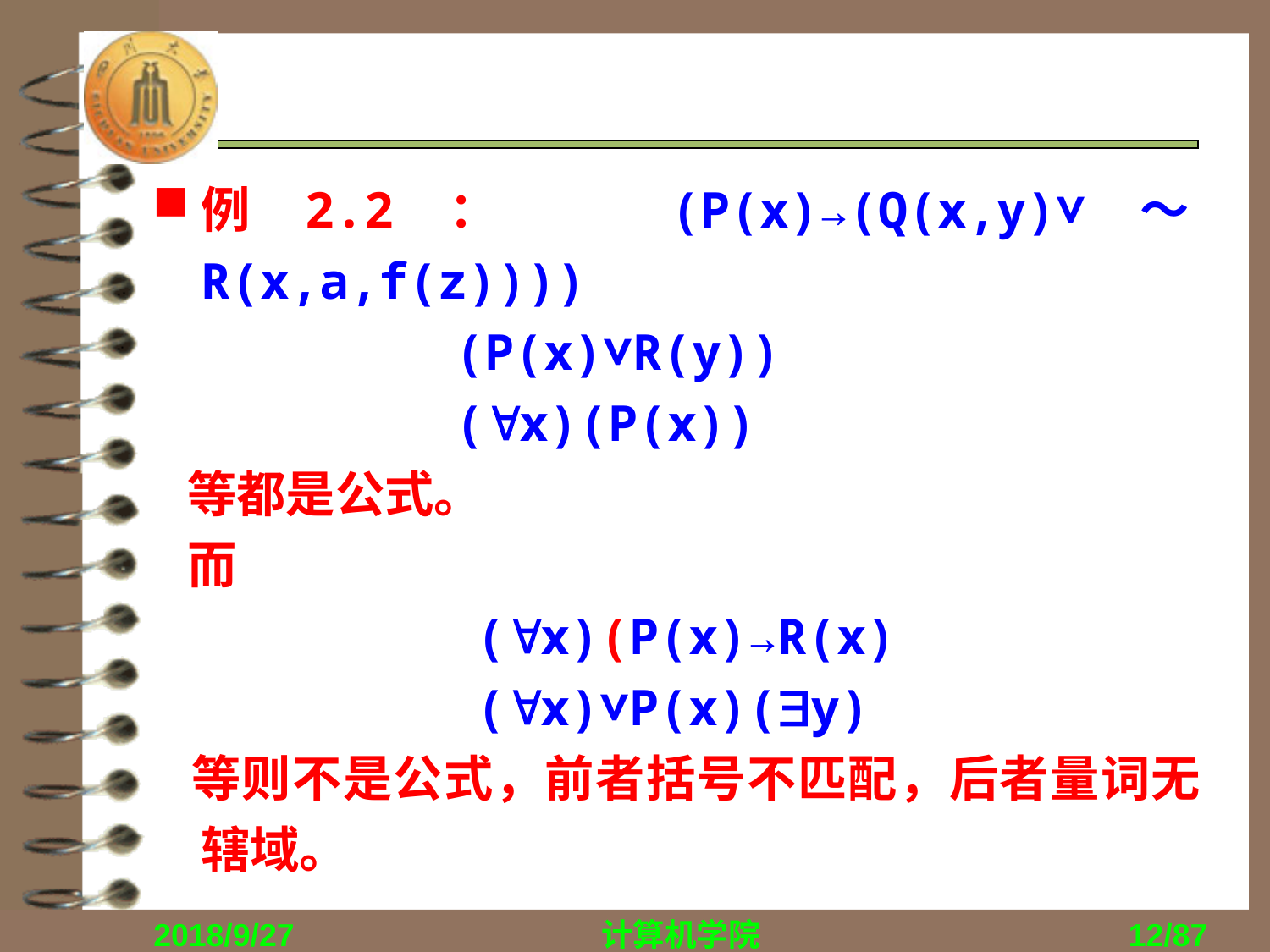

#
例2.2： 	(P(x)→(Q(x,y)∨～R(x,a,f(z))))
   		(P(x)∨R(y))
  		(∀x)(P(x))
  等都是公式。
  而
		     (∀x)(P(x)→R(x)
		     (∀x)∨P(x)(∃y)
  等则不是公式，前者括号不匹配，后者量词无辖域。
2018/9/27
计算机学院
12/87